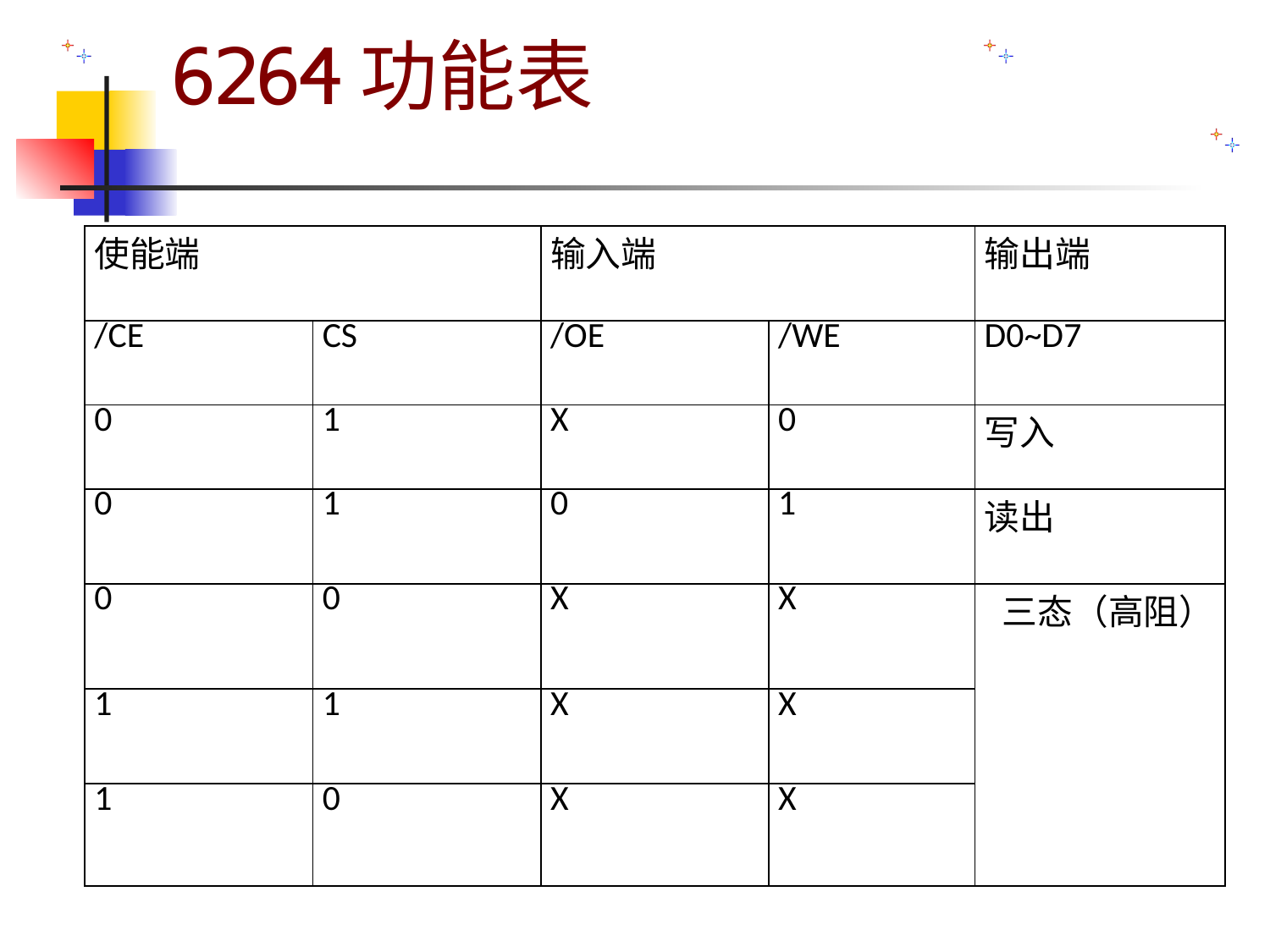

# 6264功能表
| 使能端 |  | 输入端 |  | 输出端 |
| --- | --- | --- | --- | --- |
| /CE | CS | /OE | /WE | D0~D7 |
| 0 | 1 | X | 0 | 写入 |
| 0 | 1 | 0 | 1 | 读出 |
| 0 | 0 | X | X | 三态（高阻） |
| 1 | 1 | X | X |  |
| 1 | 0 | X | X |  |